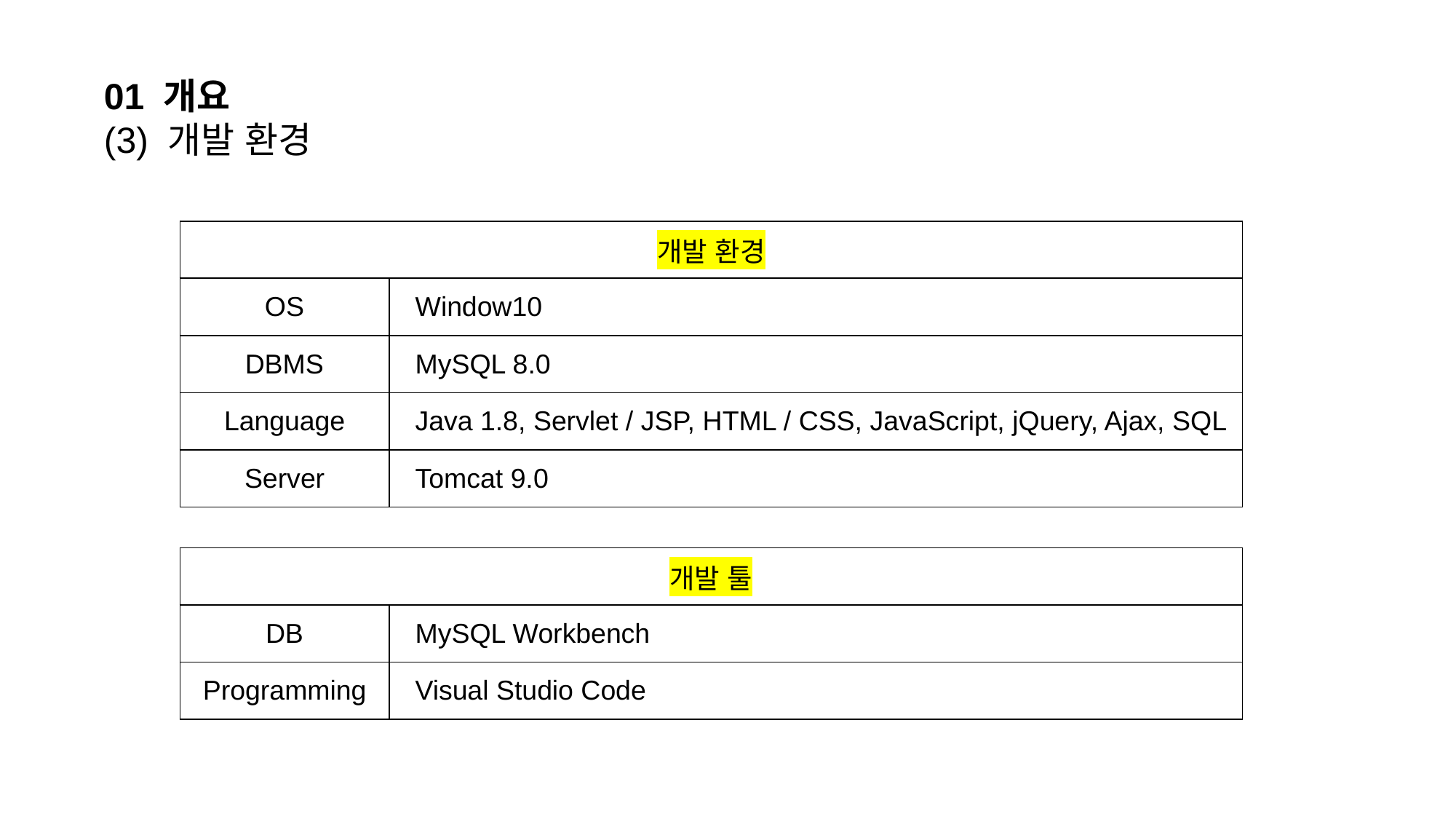

01 개요
(3) 개발 환경
| 개발 환경 |  |
| --- | --- |
| OS | Window10 |
| DBMS | MySQL 8.0 |
| Language | Java 1.8, Servlet / JSP, HTML / CSS, JavaScript, jQuery, Ajax, SQL |
| Server | Tomcat 9.0 |
| 개발 툴 |  |
| --- | --- |
| DB | MySQL Workbench |
| Programming | Visual Studio Code |